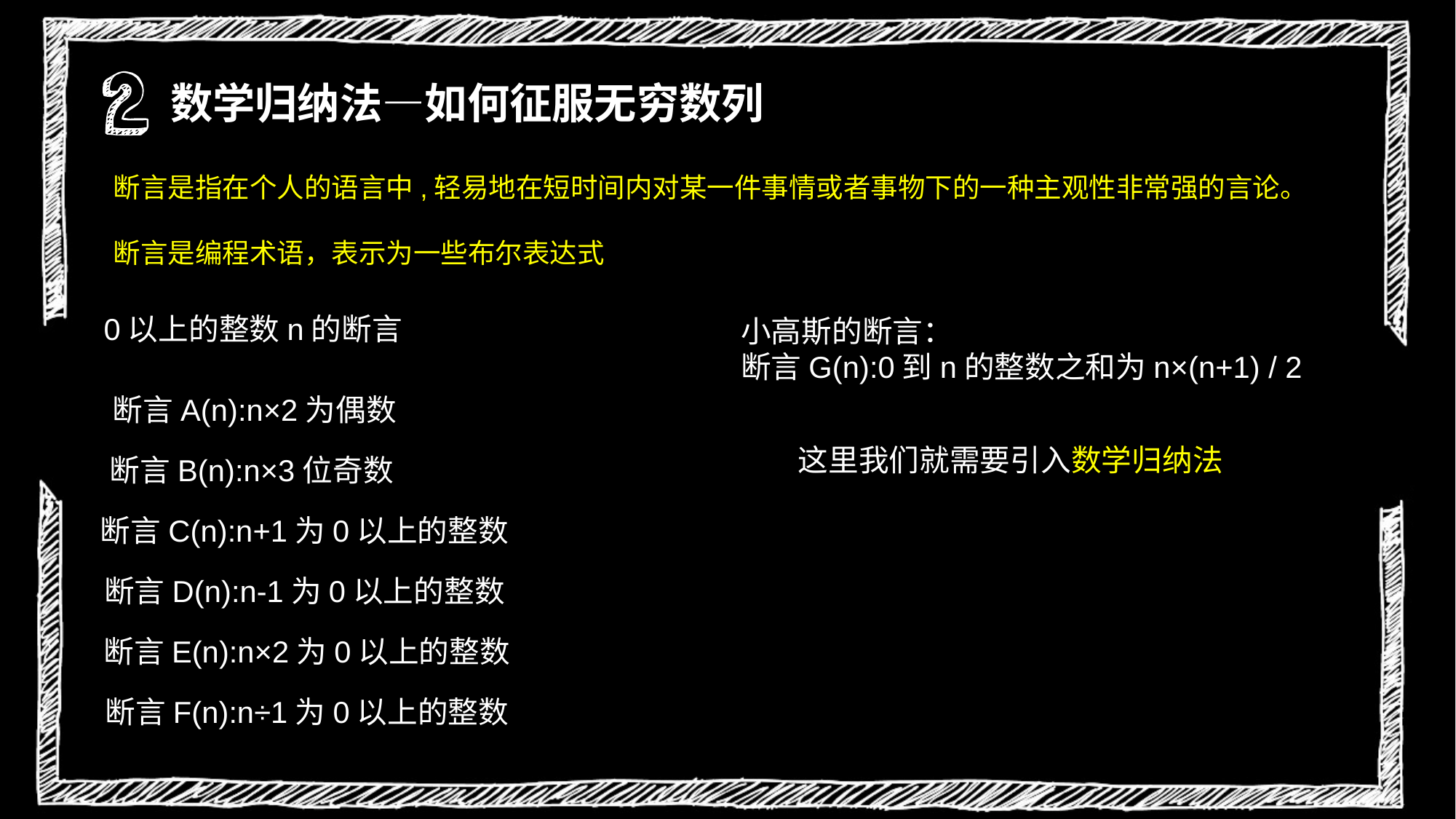

数学归纳法—如何征服无穷数列
断言是指在个人的语言中,轻易地在短时间内对某一件事情或者事物下的一种主观性非常强的言论。

断言是编程术语，表示为一些布尔表达式
0以上的整数n的断言
小高斯的断言：
断言G(n):0到n的整数之和为n×(n+1) / 2
断言A(n):n×2为偶数
这里我们就需要引入数学归纳法
断言B(n):n×3位奇数
断言C(n):n+1为0以上的整数
断言D(n):n-1为0以上的整数
断言E(n):n×2为0以上的整数
断言F(n):n÷1为0以上的整数